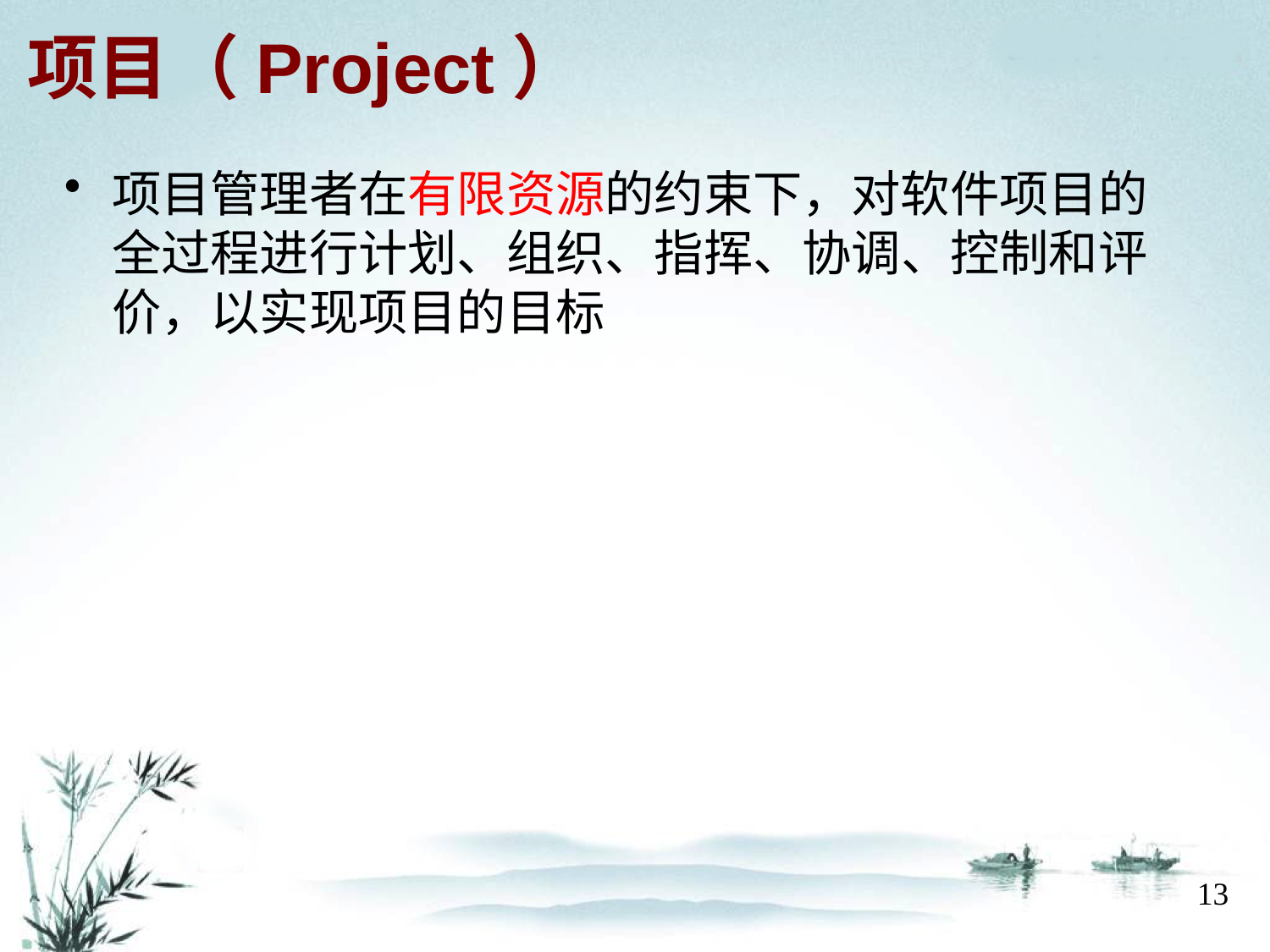

# 项目（Project）
项目管理者在有限资源的约束下，对软件项目的全过程进行计划、组织、指挥、协调、控制和评价，以实现项目的目标

13